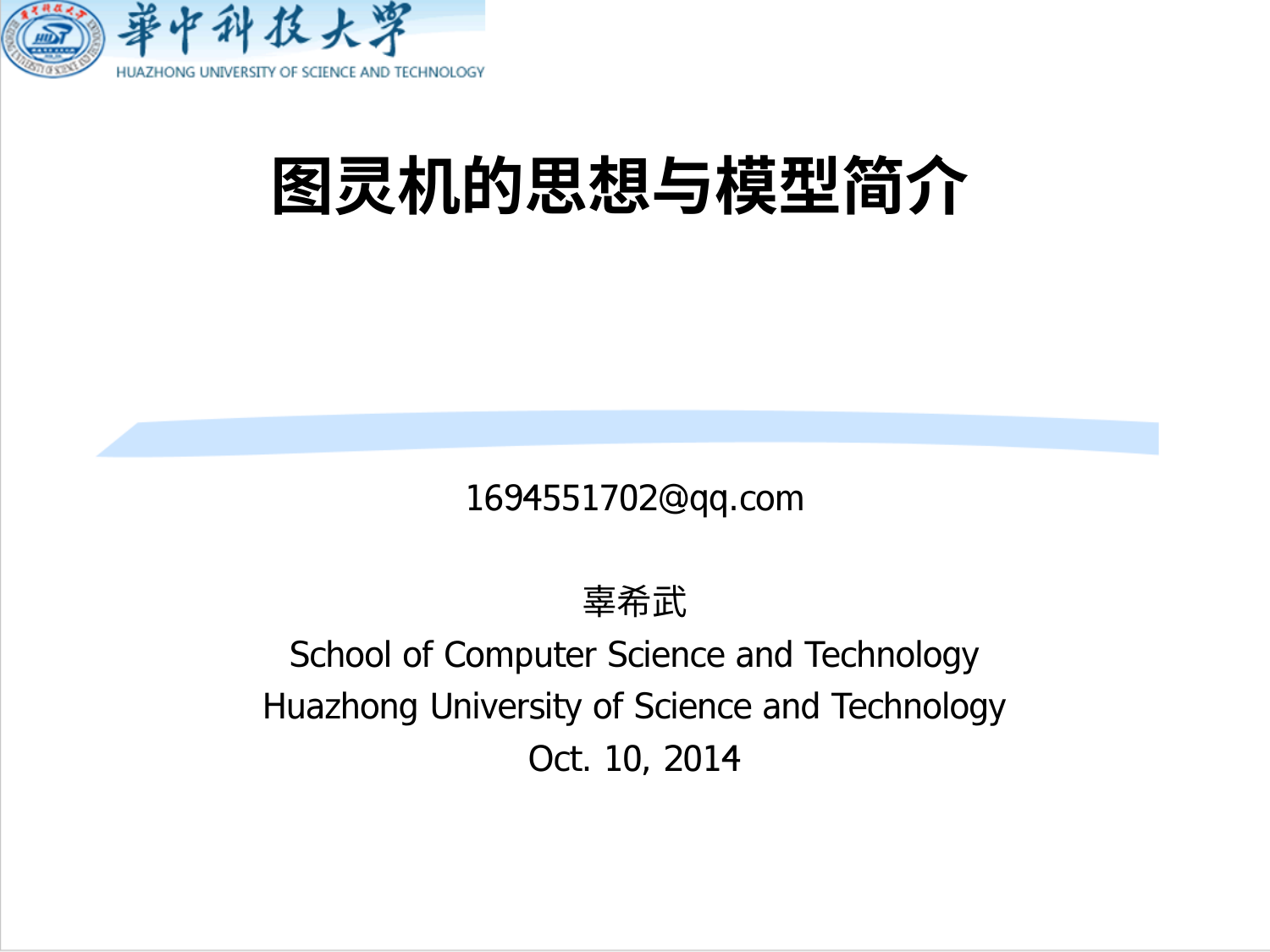

图灵机的思想与模型简介
1694551702@qq.com

辜希武
School of Computer Science and Technology
Huazhong University of Science and Technology
Oct. 10, 2014